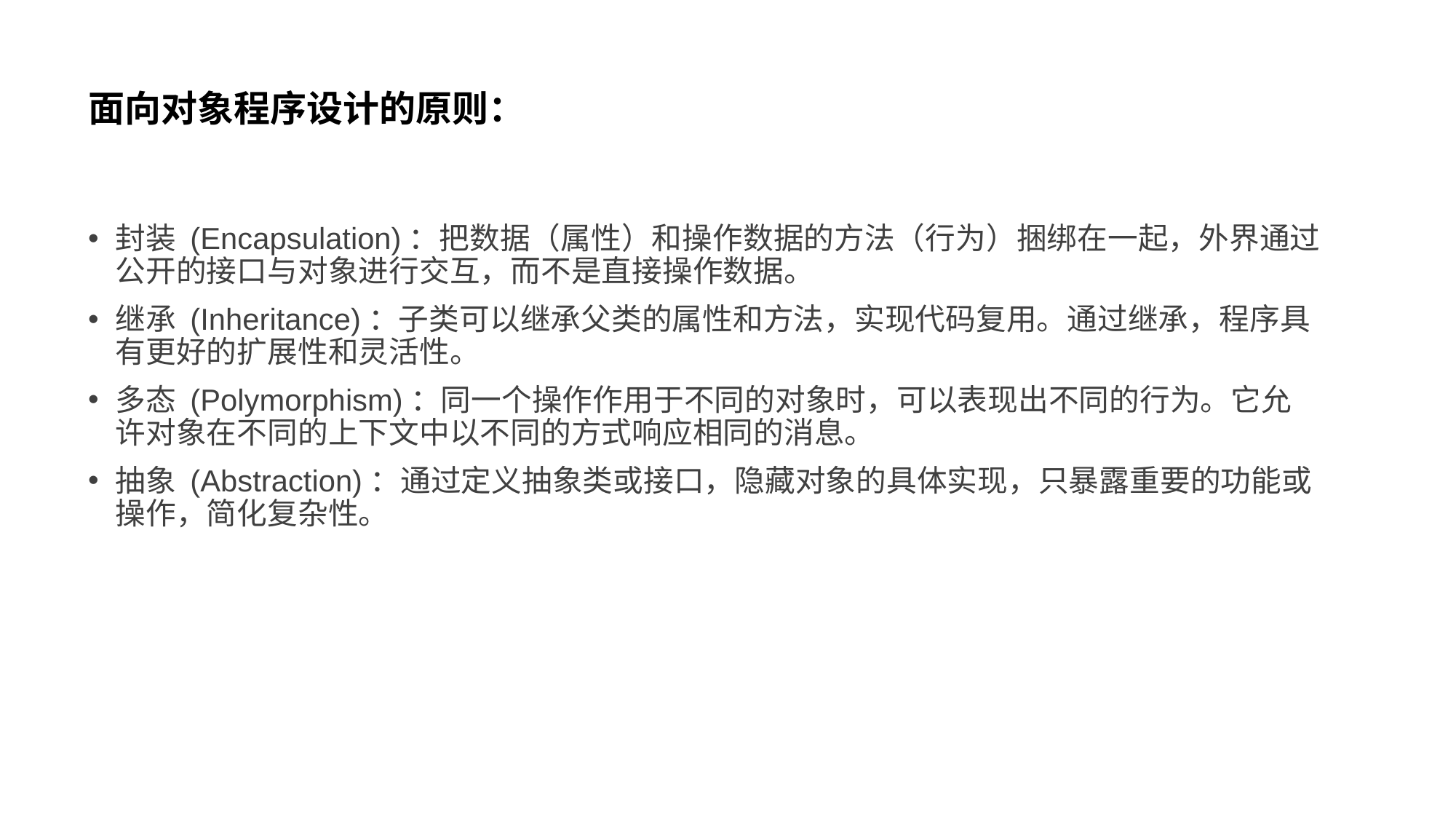

# 面向对象程序设计的原则：
封装 (Encapsulation)：把数据（属性）和操作数据的方法（行为）捆绑在一起，外界通过公开的接口与对象进行交互，而不是直接操作数据。
继承 (Inheritance)：子类可以继承父类的属性和方法，实现代码复用。通过继承，程序具有更好的扩展性和灵活性。
多态 (Polymorphism)：同一个操作作用于不同的对象时，可以表现出不同的行为。它允许对象在不同的上下文中以不同的方式响应相同的消息。
抽象 (Abstraction)：通过定义抽象类或接口，隐藏对象的具体实现，只暴露重要的功能或操作，简化复杂性。